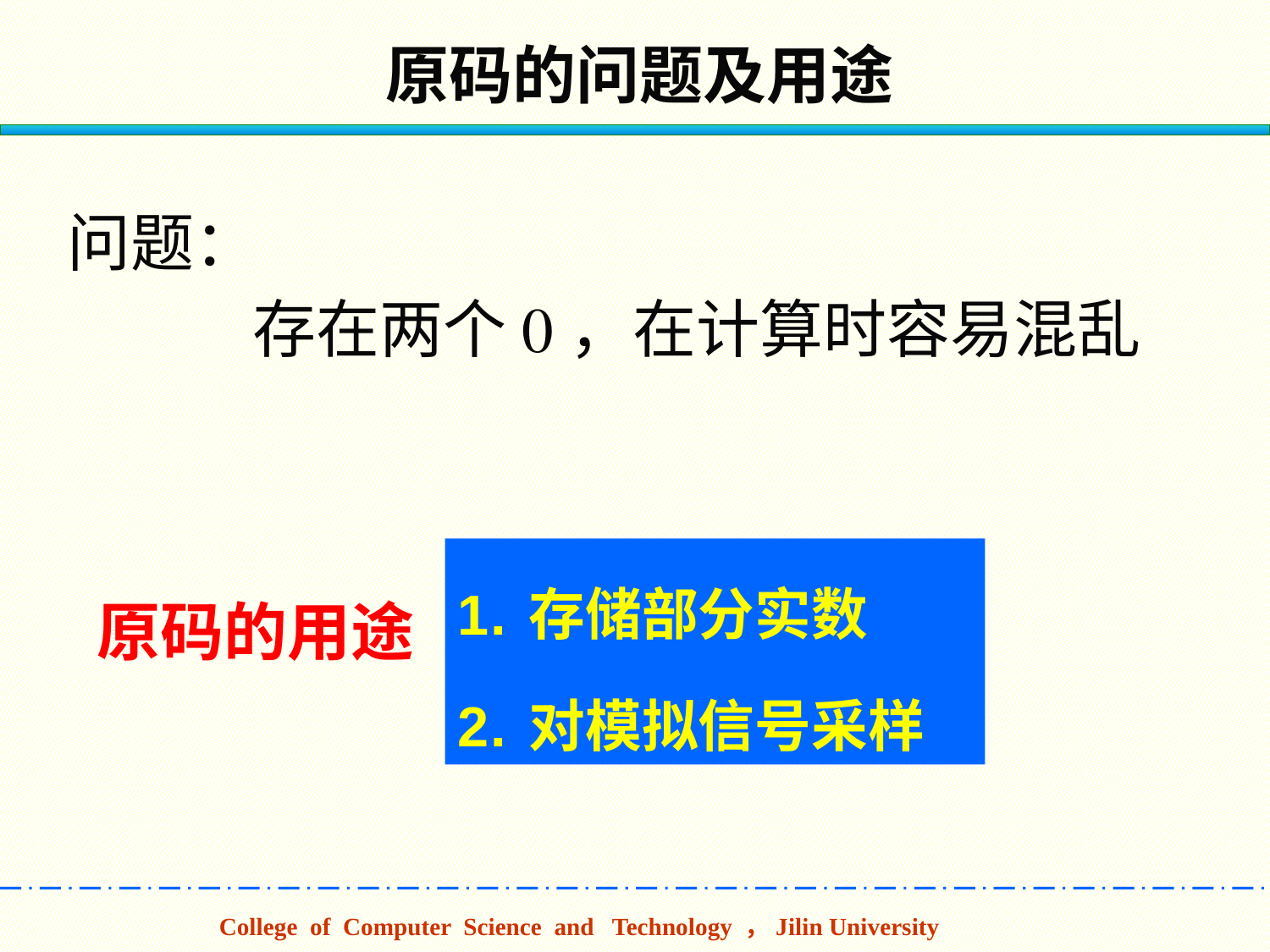

原码的问题及用途
问题：
            存在两个0，在计算时容易混乱

存储部分实数
对模拟信号采样
原码的用途